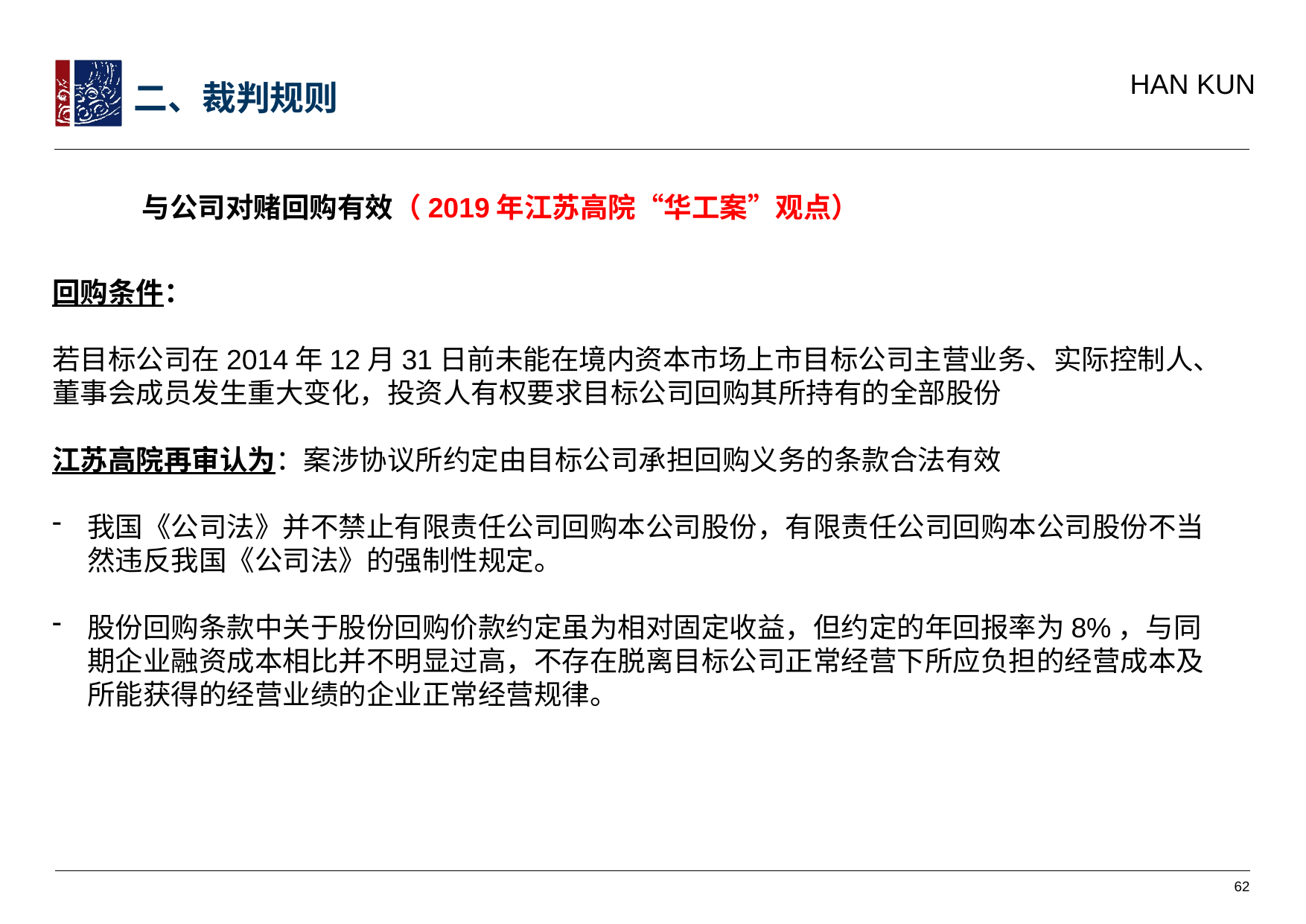

二、裁判规则

与公司对赌回购有效（2019年江苏高院“华工案”观点）
回购条件：

若目标公司在2014年12月31日前未能在境内资本市场上市目标公司主营业务、实际控制人、董事会成员发生重大变化，投资人有权要求目标公司回购其所持有的全部股份

江苏高院再审认为：案涉协议所约定由目标公司承担回购义务的条款合法有效

我国《公司法》并不禁止有限责任公司回购本公司股份，有限责任公司回购本公司股份不当然违反我国《公司法》的强制性规定。

股份回购条款中关于股份回购价款约定虽为相对固定收益，但约定的年回报率为8%，与同期企业融资成本相比并不明显过高，不存在脱离目标公司正常经营下所应负担的经营成本及所能获得的经营业绩的企业正常经营规律。